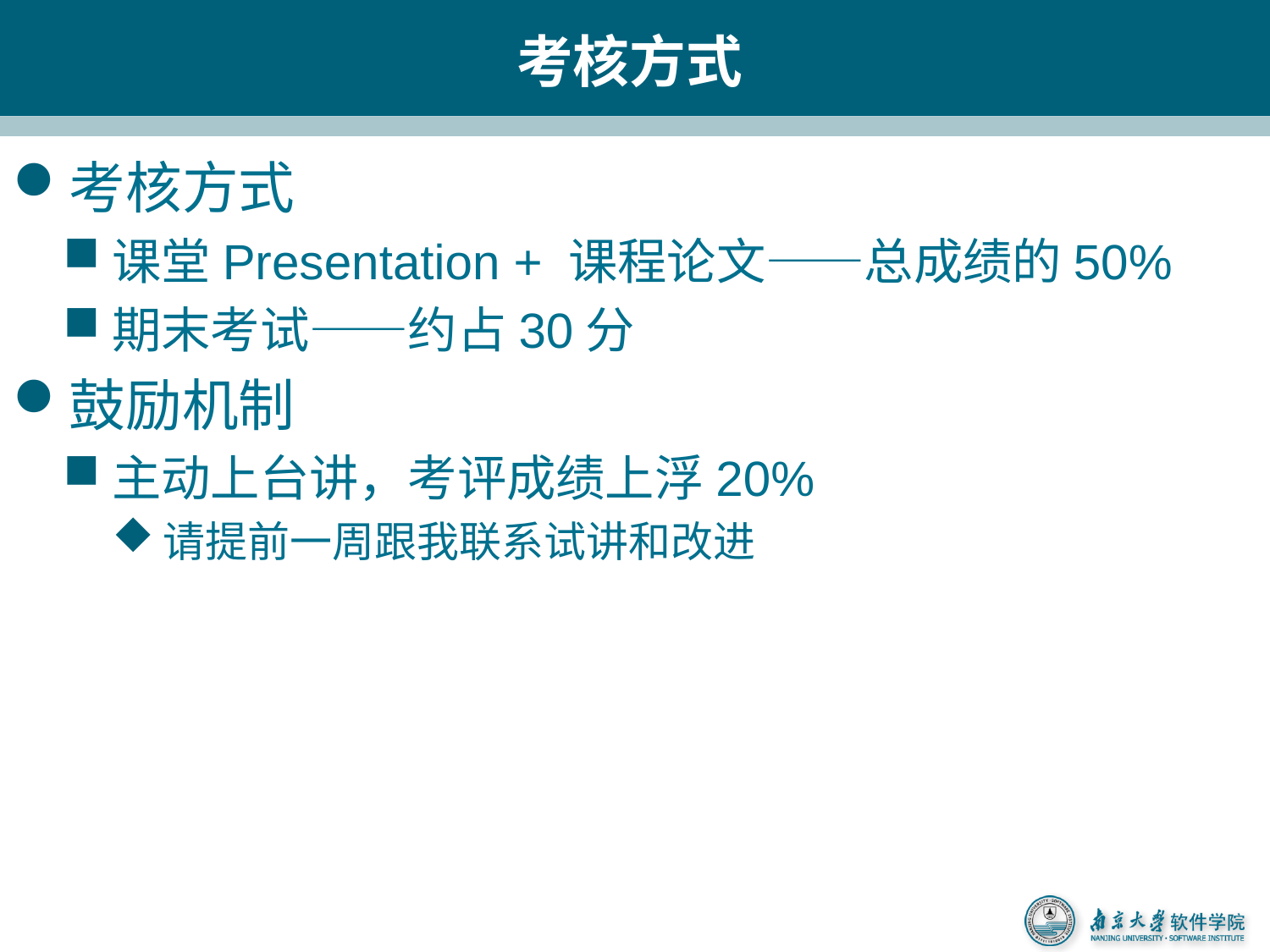

# 考核方式
考核方式
课堂Presentation + 课程论文——总成绩的50%
期末考试——约占30分
鼓励机制
主动上台讲，考评成绩上浮20%
请提前一周跟我联系试讲和改进